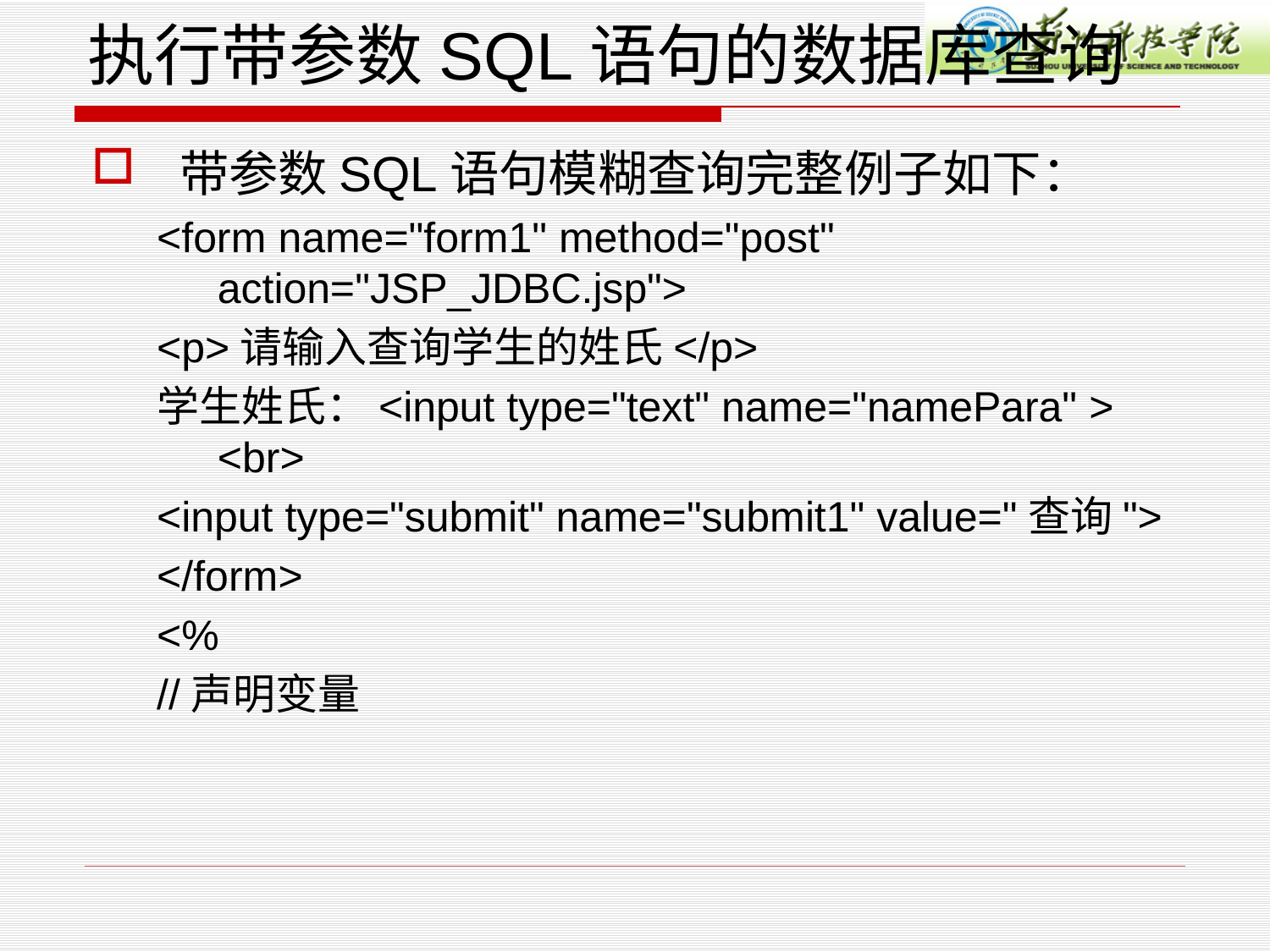

# 执行带参数SQL语句的数据库查询
 带参数SQL语句模糊查询完整例子如下：
<form name="form1" method="post" action="JSP_JDBC.jsp">
<p>请输入查询学生的姓氏</p>
学生姓氏：<input type="text" name="namePara" > <br>
<input type="submit" name="submit1" value="查询">
</form>
<%
//声明变量